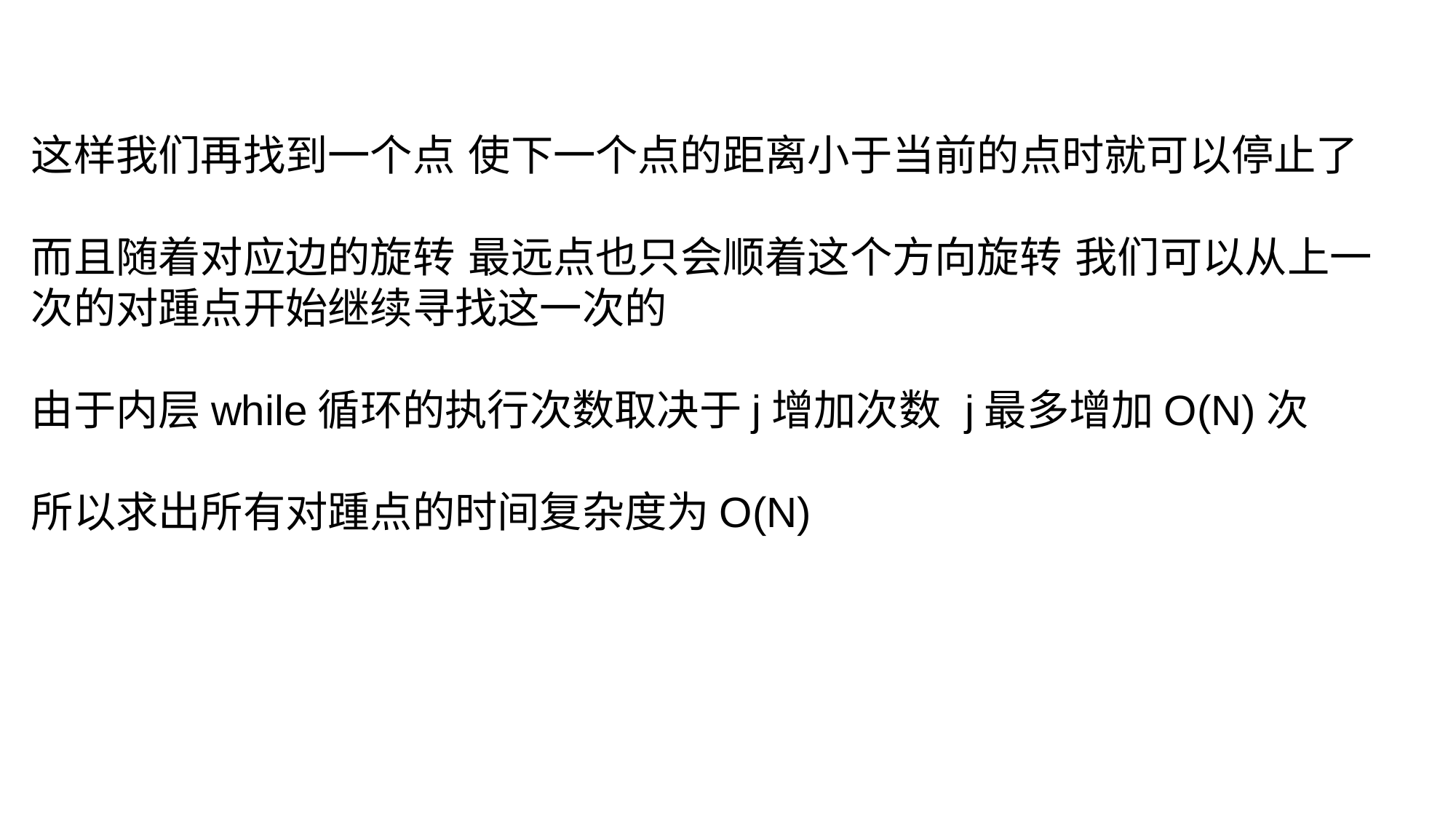

这样我们再找到一个点 使下一个点的距离小于当前的点时就可以停止了

而且随着对应边的旋转 最远点也只会顺着这个方向旋转 我们可以从上一次的对踵点开始继续寻找这一次的

由于内层while循环的执行次数取决于j增加次数 j最多增加O(N)次

所以求出所有对踵点的时间复杂度为O(N)